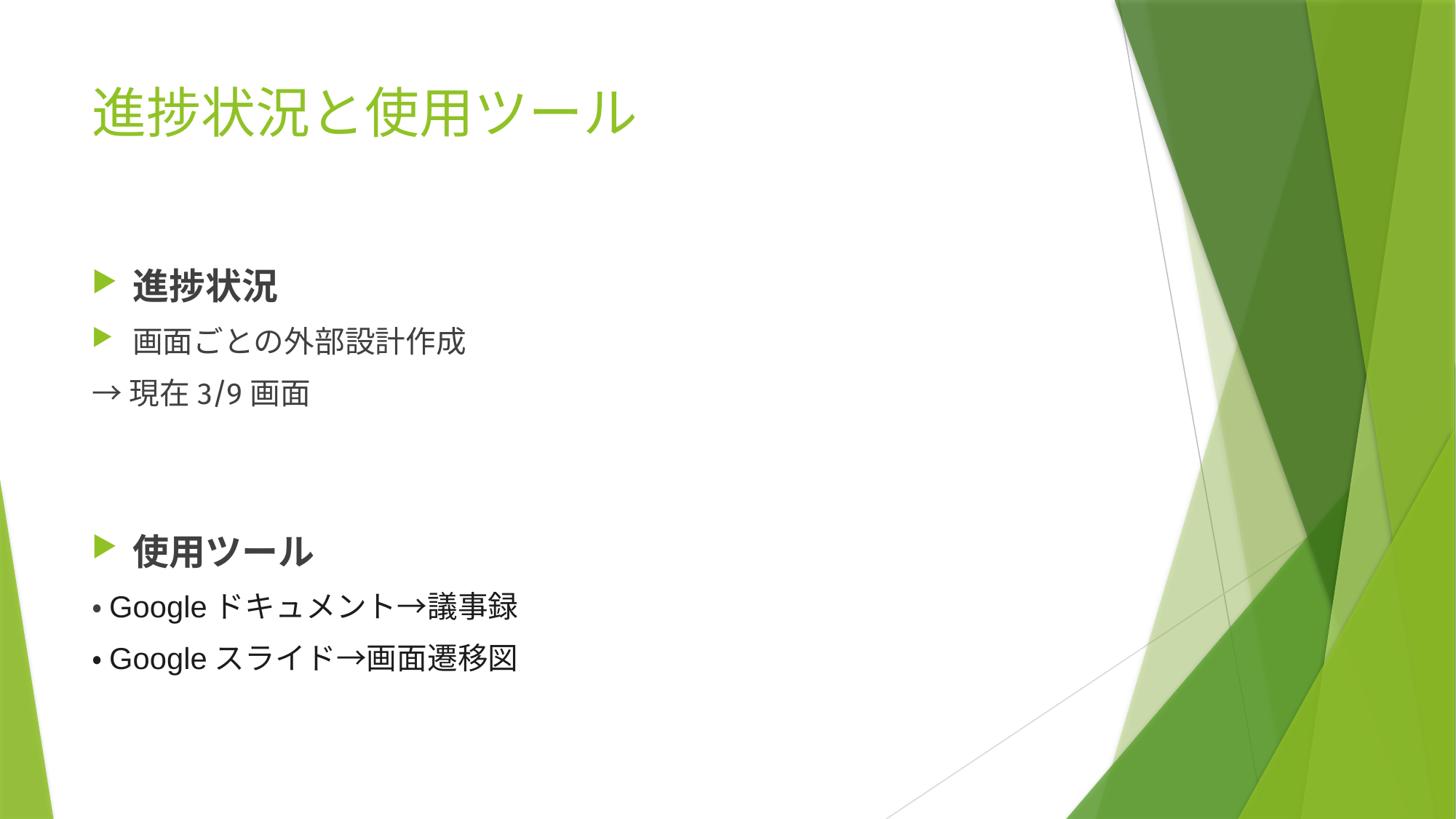

# 進捗状況と使用ツール
進捗状況
画面ごとの外部設計作成
→現在3/9画面

使用ツール
・Googleドキュメント→議事録
・Googleスライド→画面遷移図